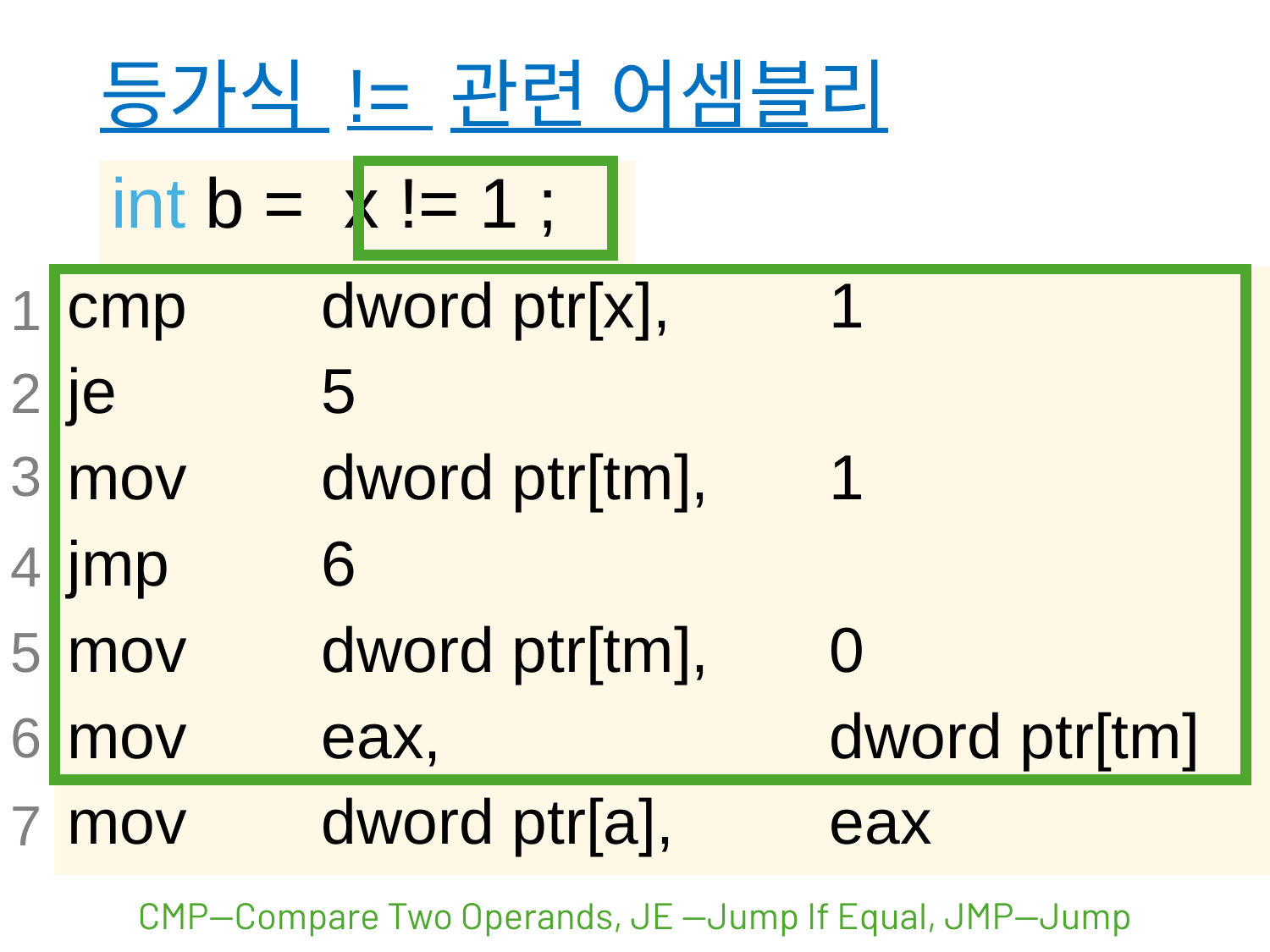

# 등가식 != 관련 어셈블리
int b =  x != 1 ;

cmp		dword ptr[x],		1
je		5
mov		dword ptr[tm],	1
jmp		6
mov		dword ptr[tm],	0
mov		eax,				dword ptr[tm]
mov		dword ptr[a],		eax

1
2
3
4
5
6
7
CMP—Compare Two Operands, JE —Jump If Equal, JMP—Jump